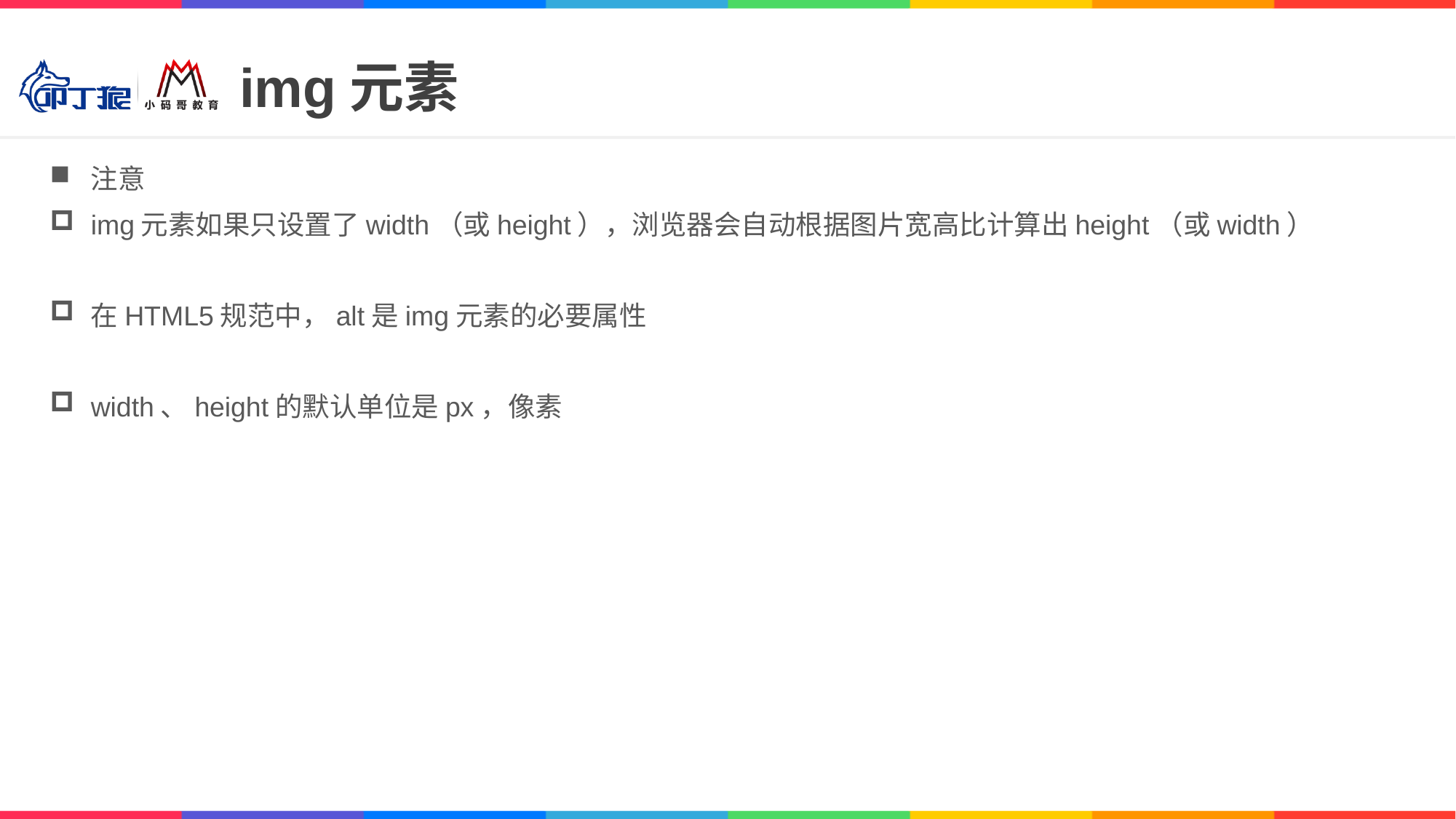

# img元素
注意
img元素如果只设置了width（或height），浏览器会自动根据图片宽高比计算出height（或width）

在HTML5规范中，alt是img元素的必要属性

width、height的默认单位是px，像素